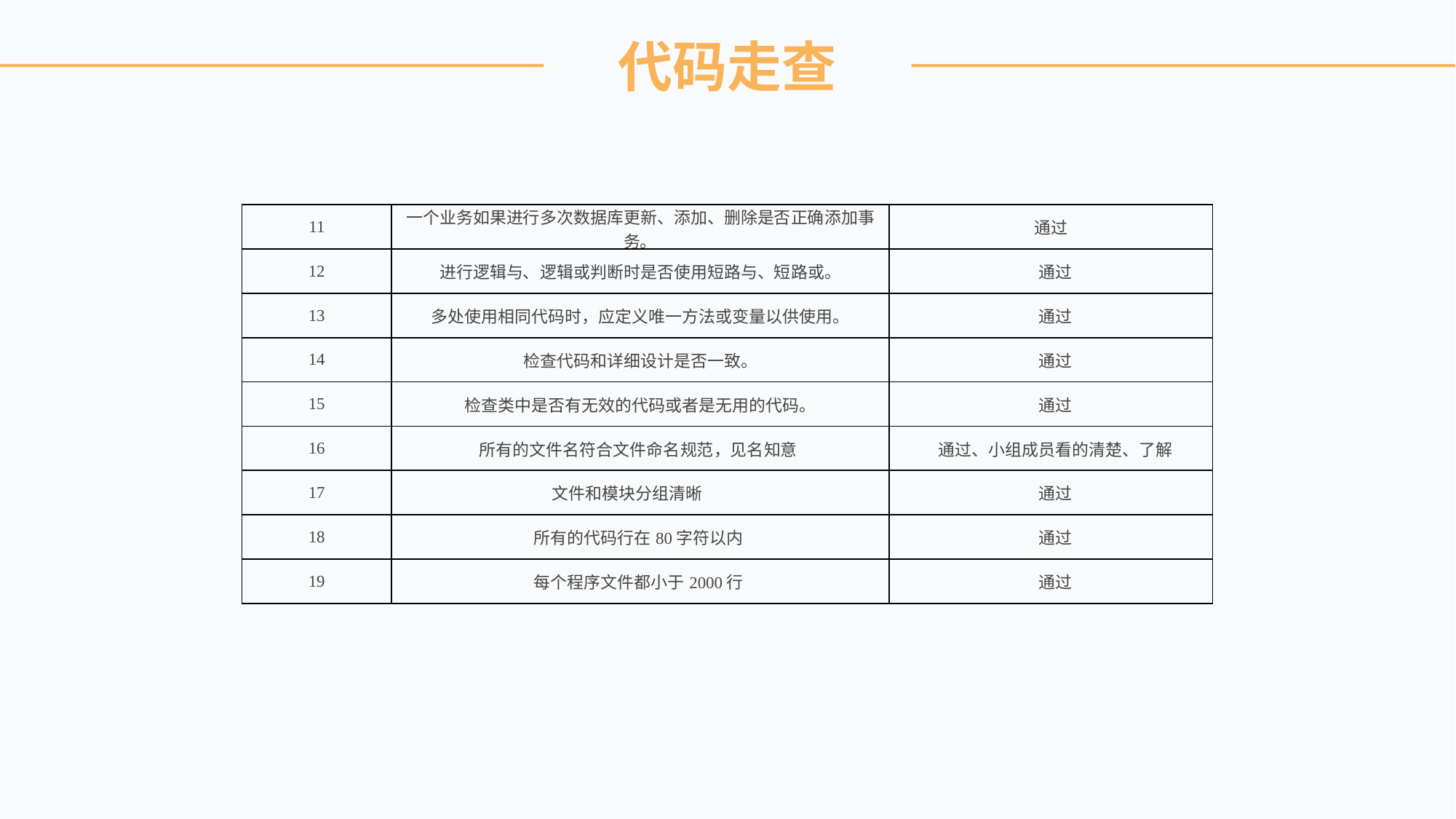

代码走查

| 11 | 一个业务如果进行多次数据库更新、添加、删除是否正确添加事务。 | 通过 |
| --- | --- | --- |
| 12 | 进行逻辑与、逻辑或判断时是否使用短路与、短路或。 | 通过 |
| 13 | 多处使用相同代码时，应定义唯一方法或变量以供使用。 | 通过 |
| 14 | 检查代码和详细设计是否一致。 | 通过 |
| 15 | 检查类中是否有无效的代码或者是无用的代码。 | 通过 |
| 16 | 所有的文件名符合文件命名规范，见名知意 | 通过、小组成员看的清楚、了解 |
| 17 | 文件和模块分组清晰 | 通过 |
| 18 | 所有的代码行在80字符以内 | 通过 |
| 19 | 每个程序文件都小于2000行 | 通过 |